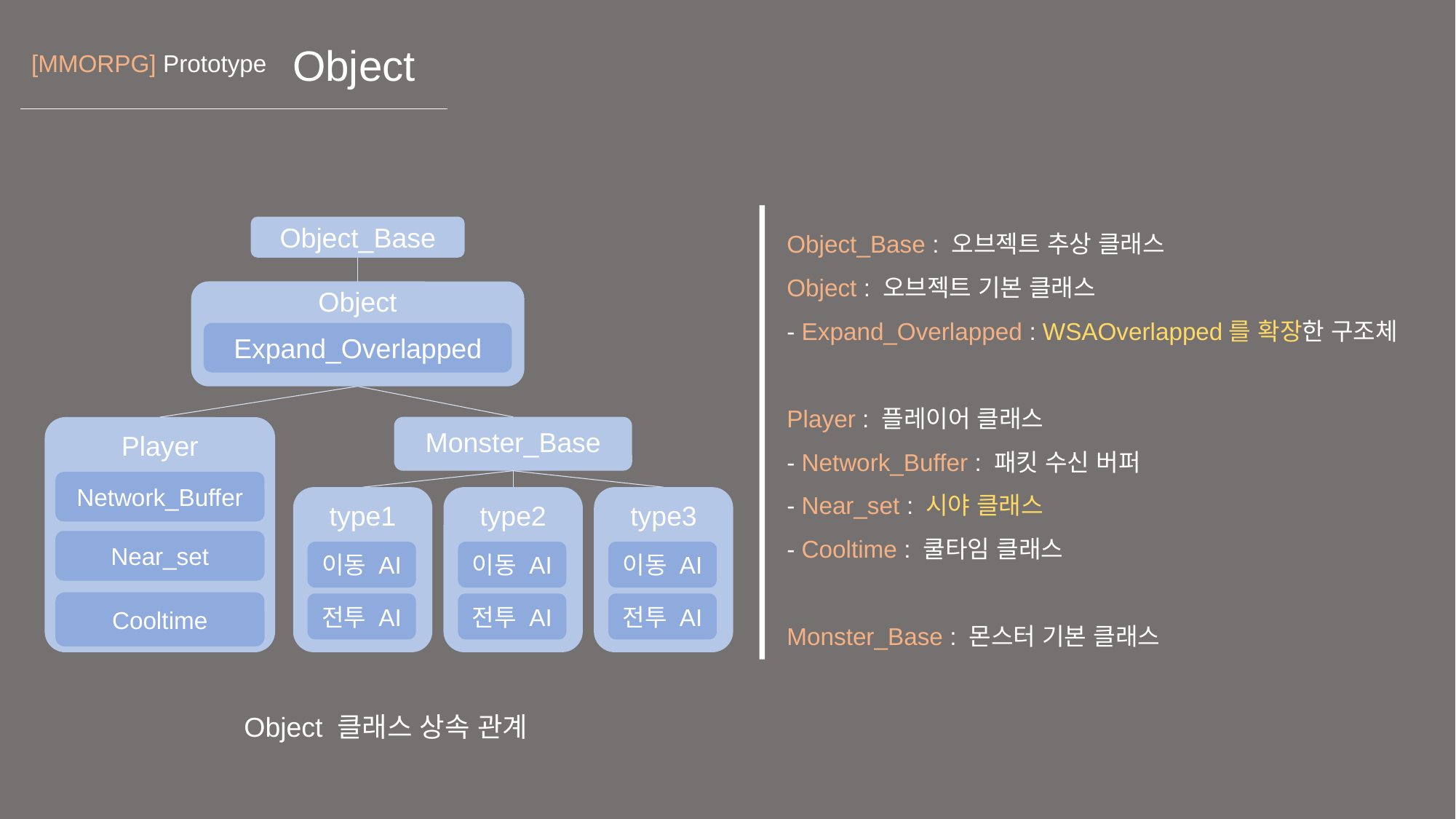

# Object
[MMORPG] Prototype

Object_Base : 오브젝트 추상 클래스
Object : 오브젝트 기본 클래스
- Expand_Overlapped : WSAOverlapped를 확장한 구조체

Player : 플레이어 클래스
- Network_Buffer : 패킷 수신 버퍼
- Near_set : 시야 클래스
- Cooltime : 쿨타임 클래스

Monster_Base : 몬스터 기본 클래스
Object_Base
Object

Expand_Overlapped
Monster_Base
Player

Network_Buffer
type1

type2

type3

Near_set
이동 AI
이동 AI
이동 AI
Cooltime
전투 AI
전투 AI
전투 AI
  Object 클래스 상속 관계